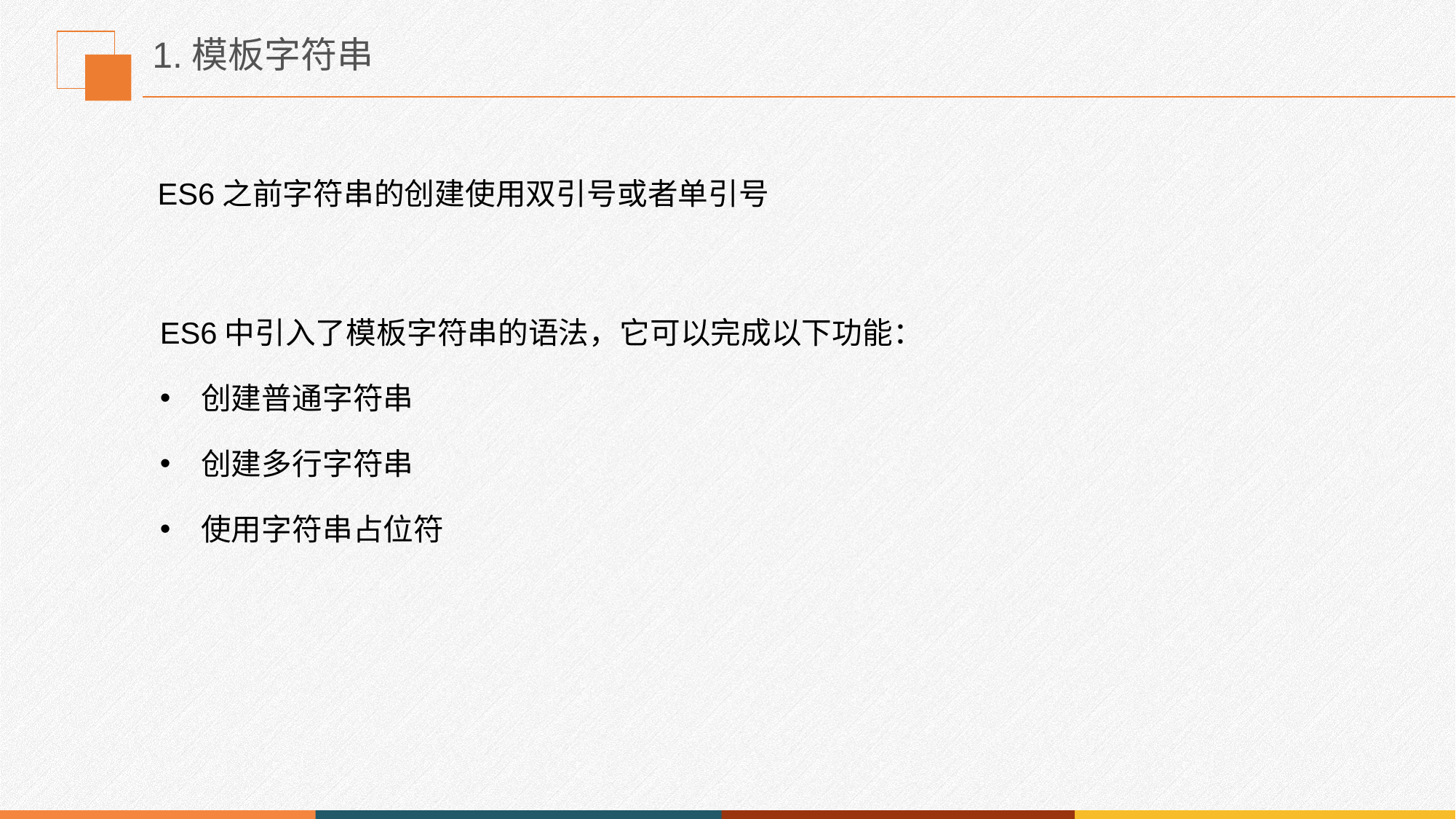

# 1.模板字符串
ES6之前字符串的创建使用双引号或者单引号
ES6中引入了模板字符串的语法，它可以完成以下功能：
创建普通字符串
创建多行字符串
使用字符串占位符